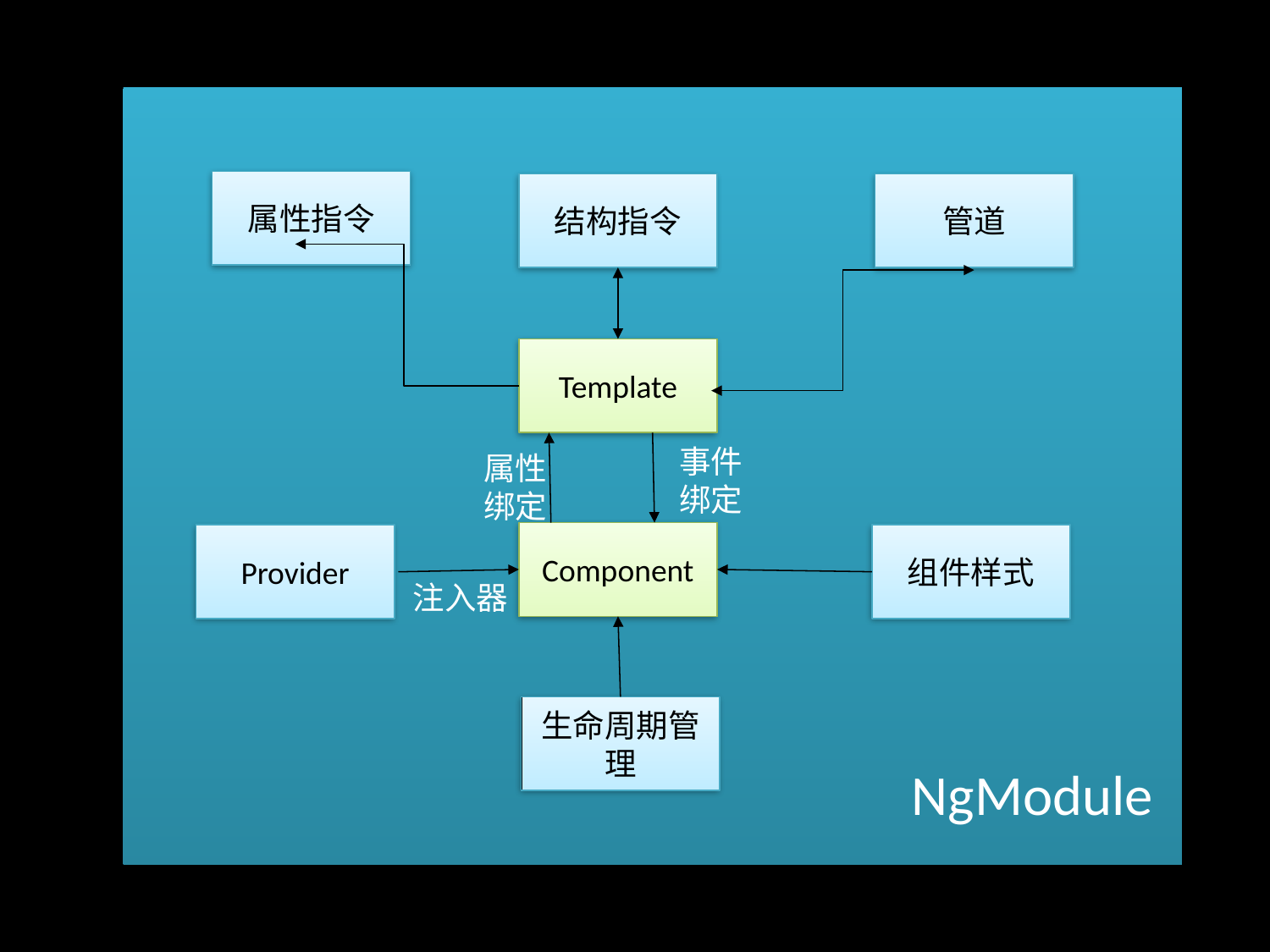

属性指令
结构指令
管道
Template
事件
绑定
属性
绑定
Component
Provider
组件样式
注入器
生命周期管理
NgModule